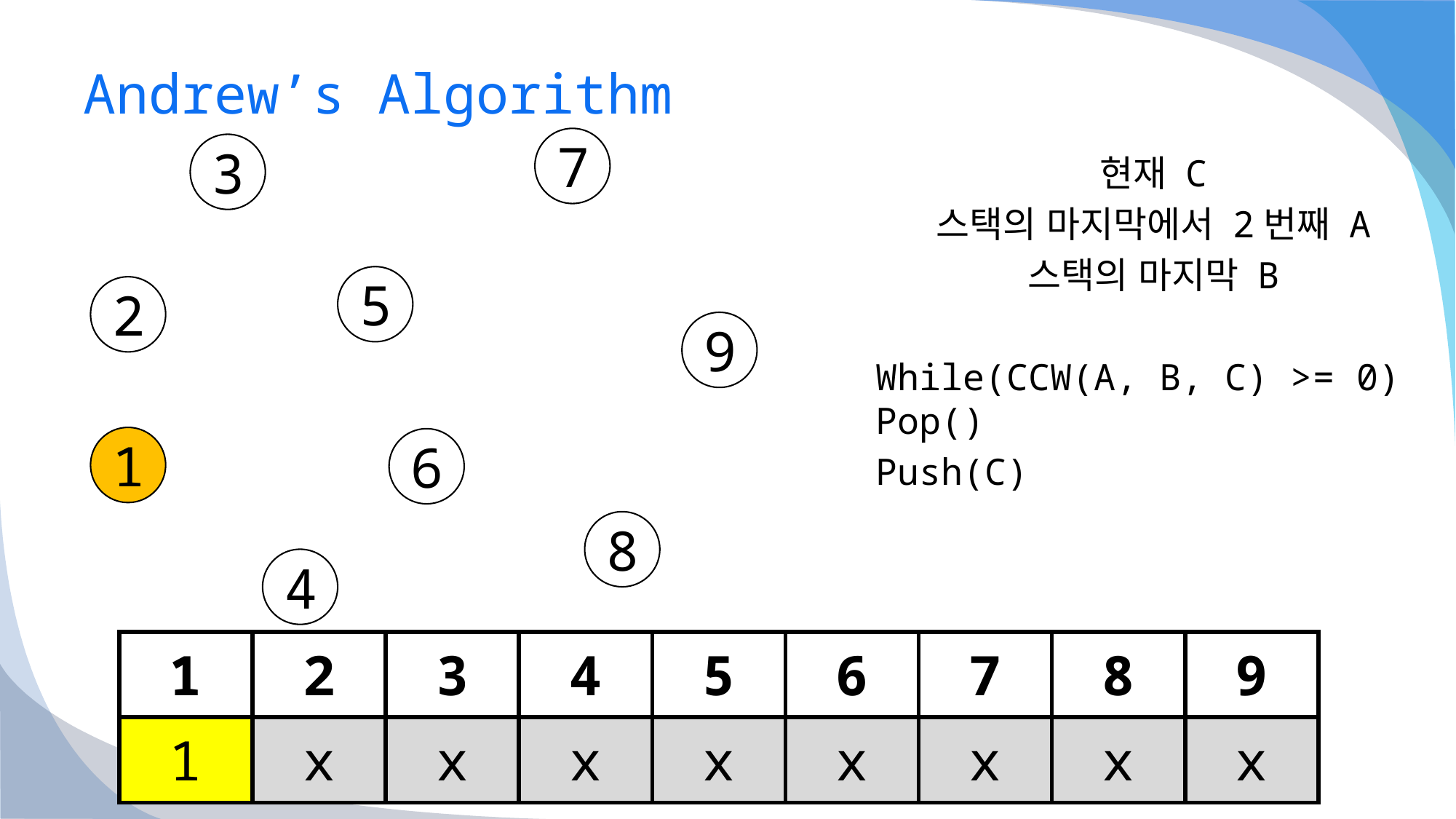

# Andrew’s Algorithm

현재 C
스택의 마지막에서 2번째 A
스택의 마지막 B

While(CCW(A, B, C) >= 0) Pop()
Push(C)

7
3
5
2
9
1
6
8
4
| 1 | 2 | 3 | 4 | 5 | 6 | 7 | 8 | 9 |
| --- | --- | --- | --- | --- | --- | --- | --- | --- |
| 1 | x | x | x | x | x | x | x | x |